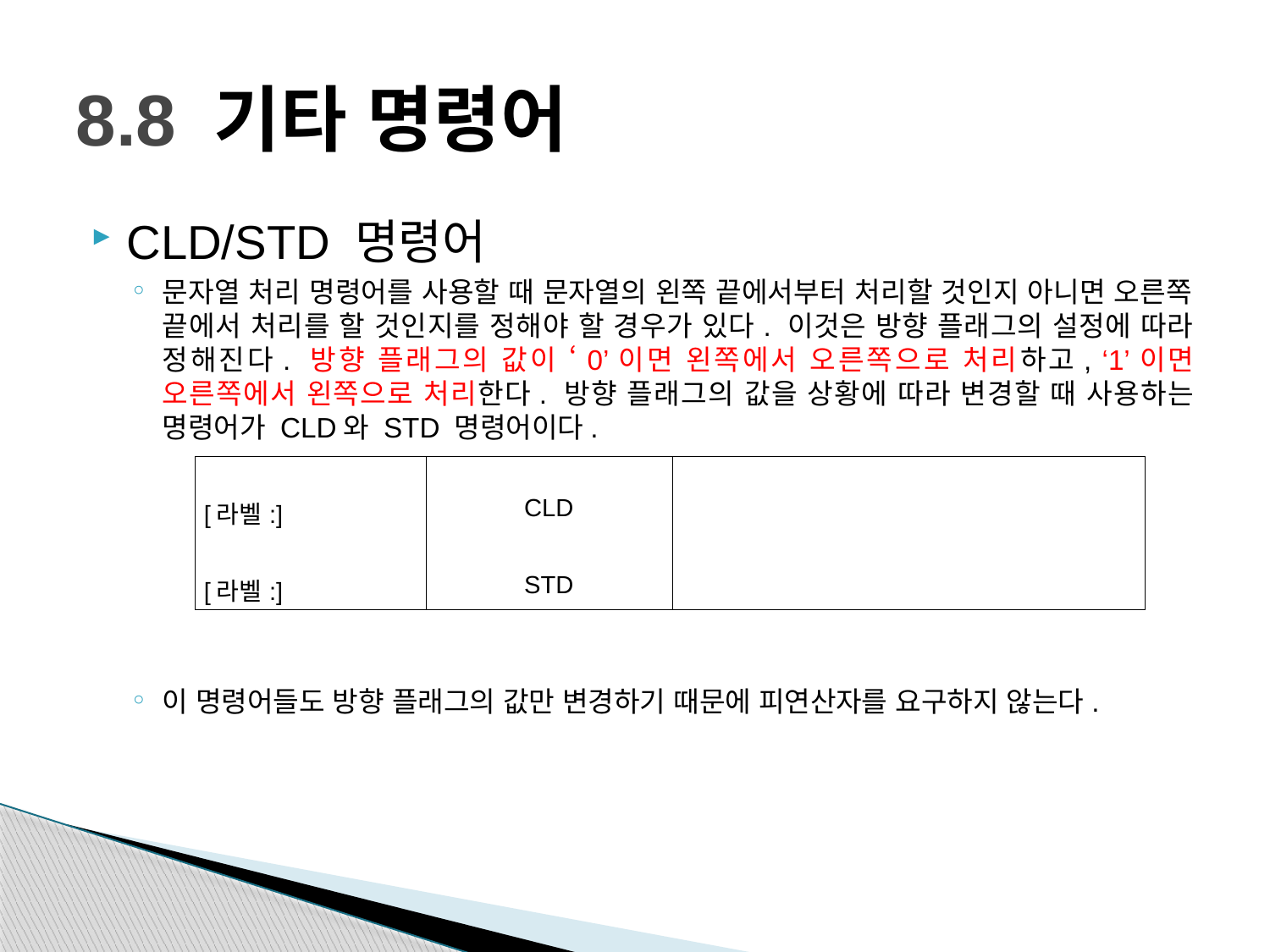

# 8.8 기타 명령어
CLD/STD 명령어
문자열 처리 명령어를 사용할 때 문자열의 왼쪽 끝에서부터 처리할 것인지 아니면 오른쪽 끝에서 처리를 할 것인지를 정해야 할 경우가 있다. 이것은 방향 플래그의 설정에 따라 정해진다. 방향 플래그의 값이 ‘0’이면 왼쪽에서 오른쪽으로 처리하고, ‘1’이면 오른쪽에서 왼쪽으로 처리한다. 방향 플래그의 값을 상황에 따라 변경할 때 사용하는 명령어가 CLD와 STD 명령어이다.

이 명령어들도 방향 플래그의 값만 변경하기 때문에 피연산자를 요구하지 않는다.

| [라벨:] | CLD |  |
| --- | --- | --- |
| [라벨:] | STD |  |